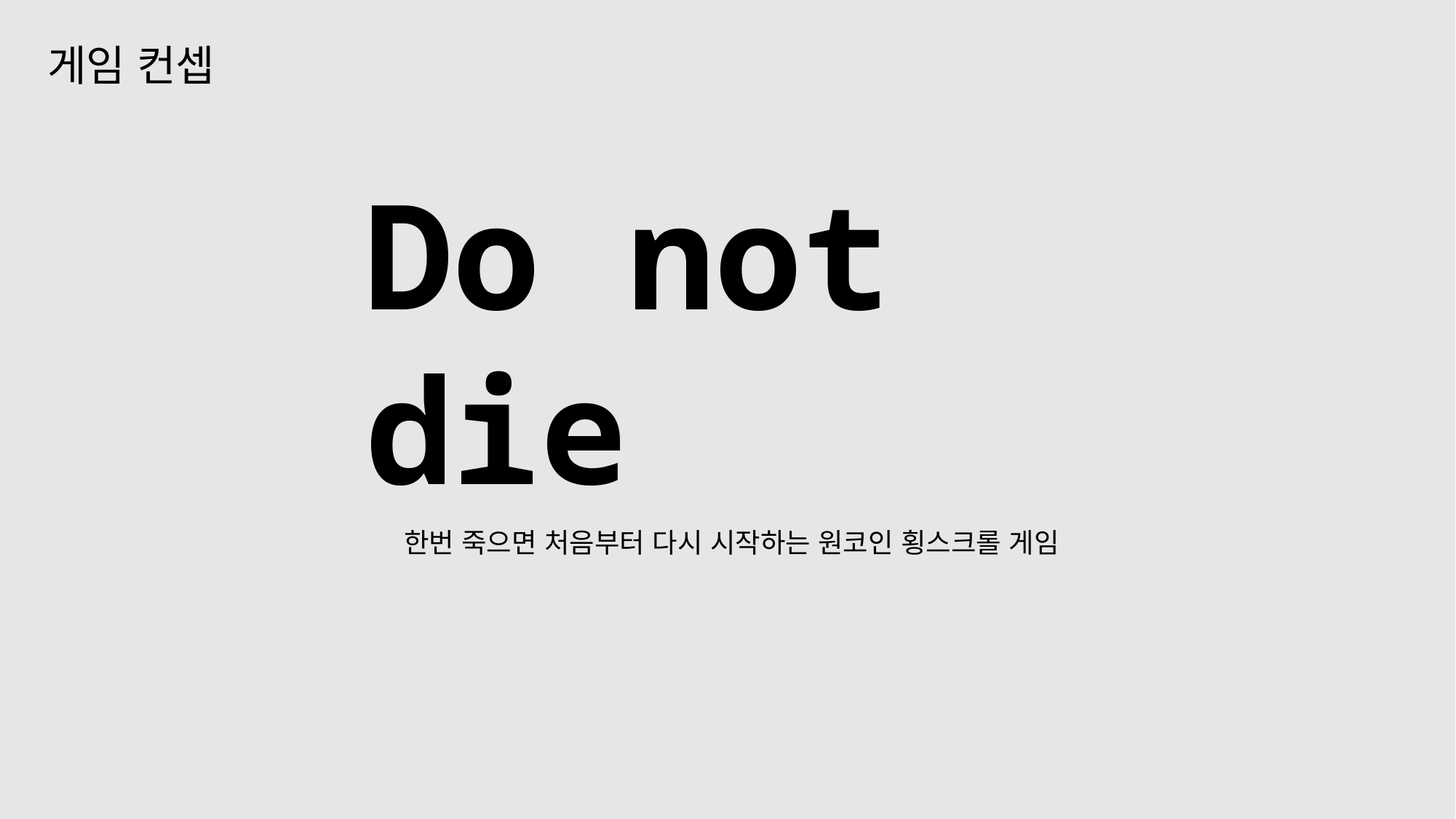

게임 컨셉
Do not die
한번 죽으면 처음부터 다시 시작하는 원코인 횡스크롤 게임